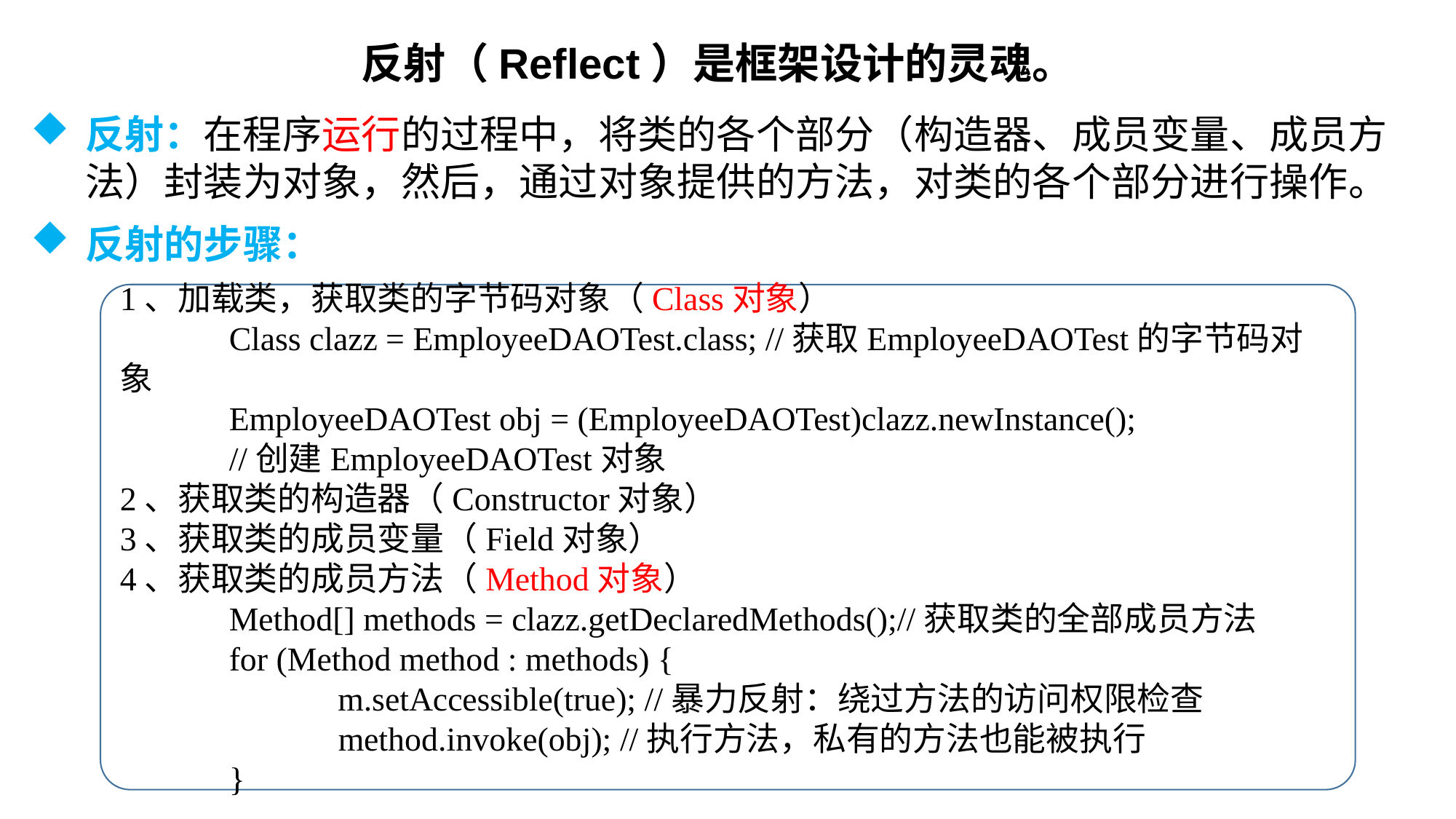

反射（Reflect）是框架设计的灵魂。
反射：在程序运行的过程中，将类的各个部分（构造器、成员变量、成员方法）封装为对象，然后，通过对象提供的方法，对类的各个部分进行操作。
反射的步骤：
1、加载类，获取类的字节码对象（Class对象）
	Class clazz = EmployeeDAOTest.class; //获取EmployeeDAOTest的字节码对象
	EmployeeDAOTest obj = (EmployeeDAOTest)clazz.newInstance();
	//创建EmployeeDAOTest对象
2、获取类的构造器（Constructor对象）
3、获取类的成员变量（Field对象）
4、获取类的成员方法（Method对象）
	Method[] methods = clazz.getDeclaredMethods();//获取类的全部成员方法
	for (Method method : methods) {
	             m.setAccessible(true); //暴力反射：绕过方法的访问权限检查
		method.invoke(obj); //执行方法，私有的方法也能被执行
	}